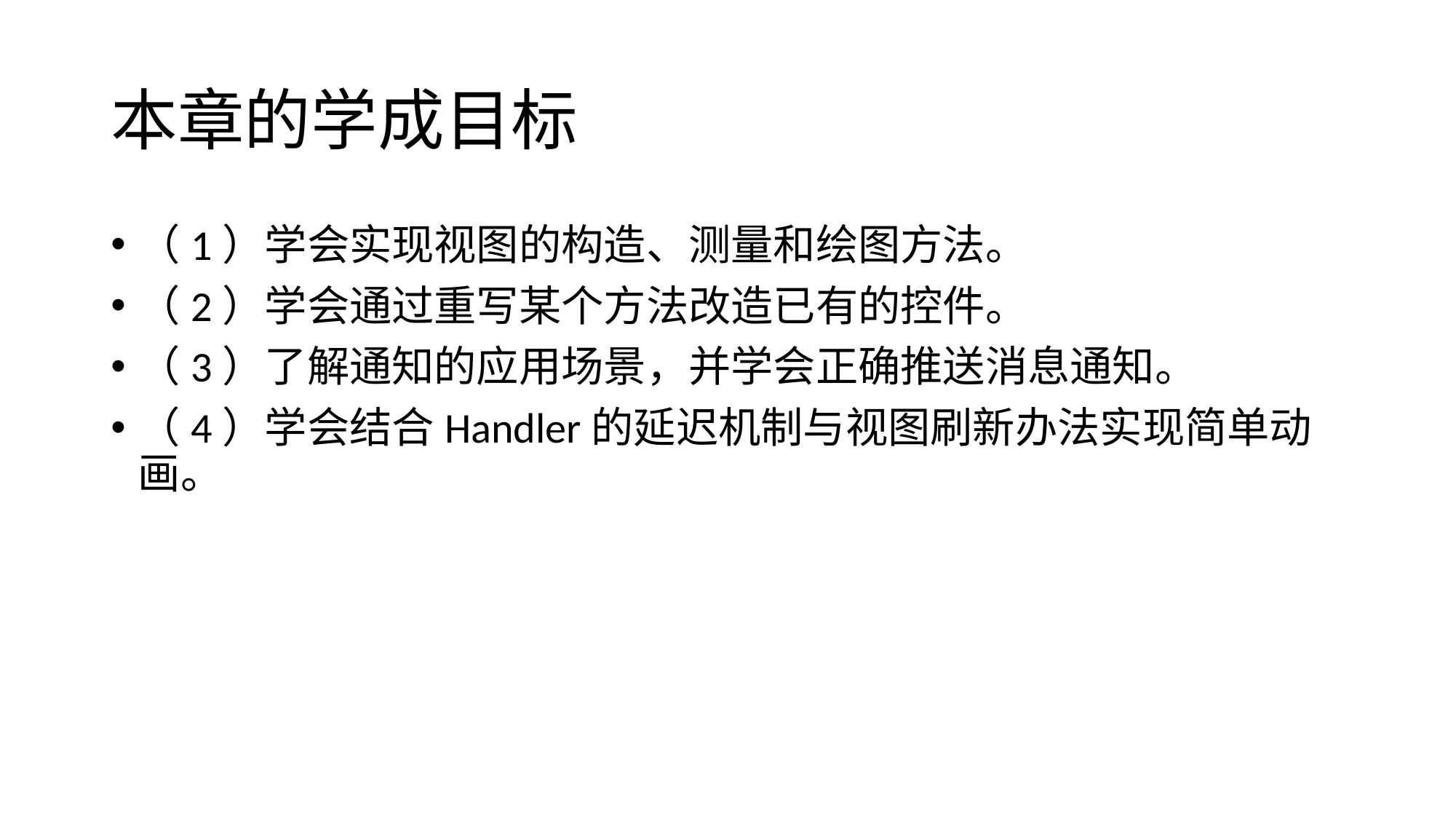

# 本章的学成目标
（1）学会实现视图的构造、测量和绘图方法。
（2）学会通过重写某个方法改造已有的控件。
（3）了解通知的应用场景，并学会正确推送消息通知。
（4）学会结合Handler的延迟机制与视图刷新办法实现简单动画。